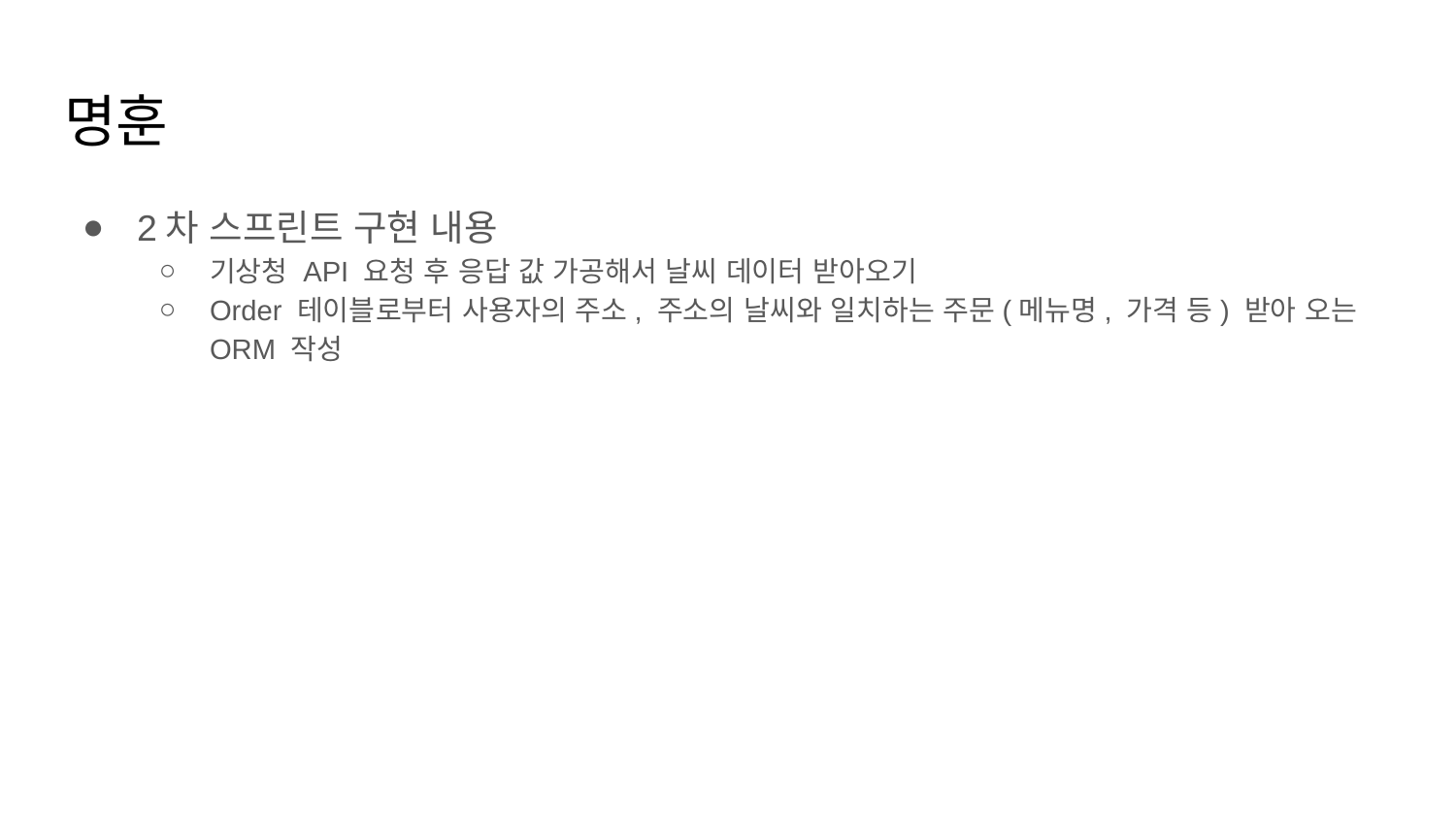

# 명훈
2차 스프린트 구현 내용
기상청 API 요청 후 응답 값 가공해서 날씨 데이터 받아오기
Order 테이블로부터 사용자의 주소, 주소의 날씨와 일치하는 주문(메뉴명, 가격 등) 받아 오는 ORM 작성